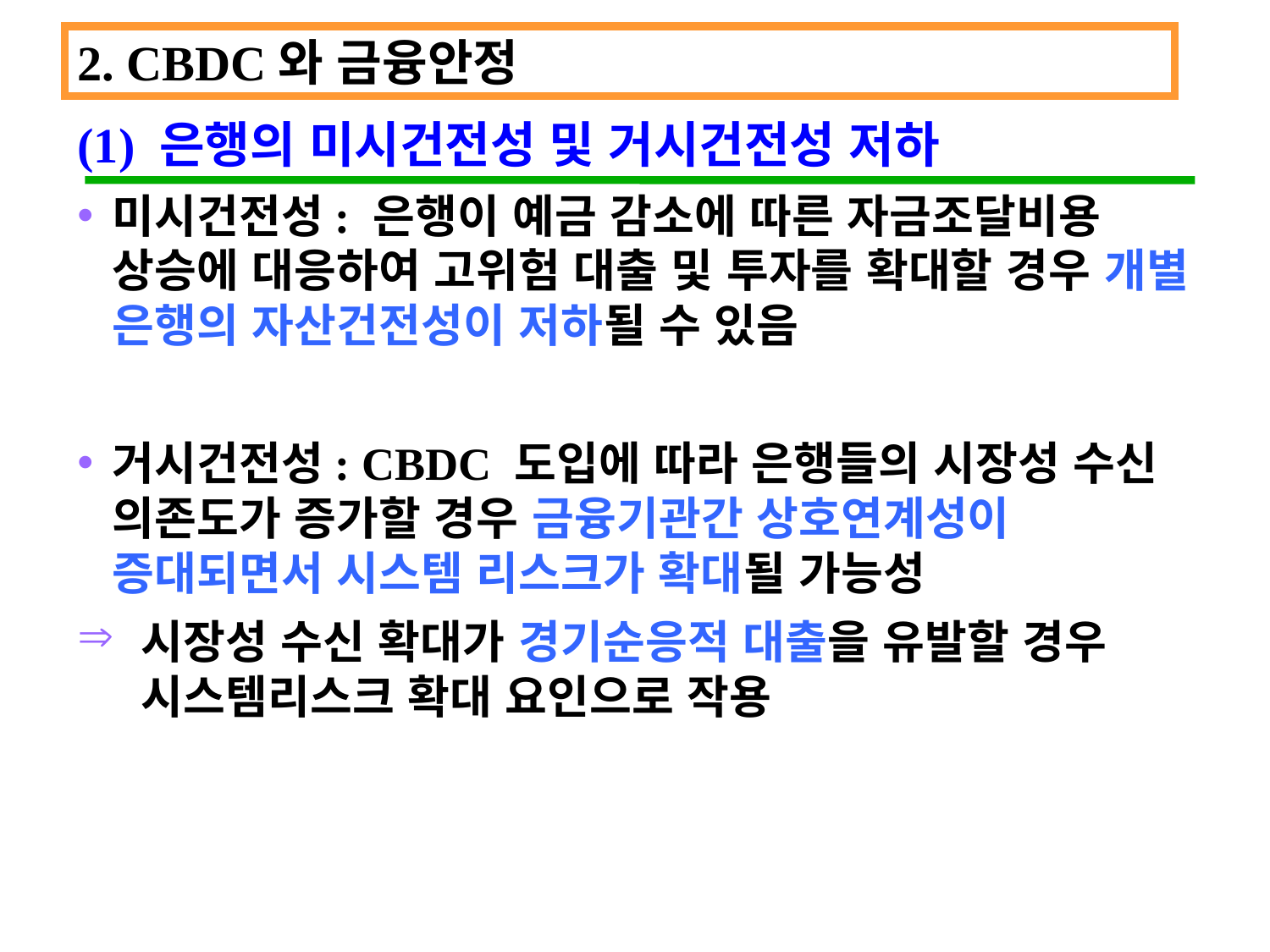

2. CBDC와 금융안정
(1) 은행의 미시건전성 및 거시건전성 저하
미시건전성: 은행이 예금 감소에 따른 자금조달비용 상승에 대응하여 고위험 대출 및 투자를 확대할 경우 개별 은행의 자산건전성이 저하될 수 있음

거시건전성: CBDC 도입에 따라 은행들의 시장성 수신 의존도가 증가할 경우 금융기관간 상호연계성이 증대되면서 시스템 리스크가 확대될 가능성
시장성 수신 확대가 경기순응적 대출을 유발할 경우 시스템리스크 확대 요인으로 작용